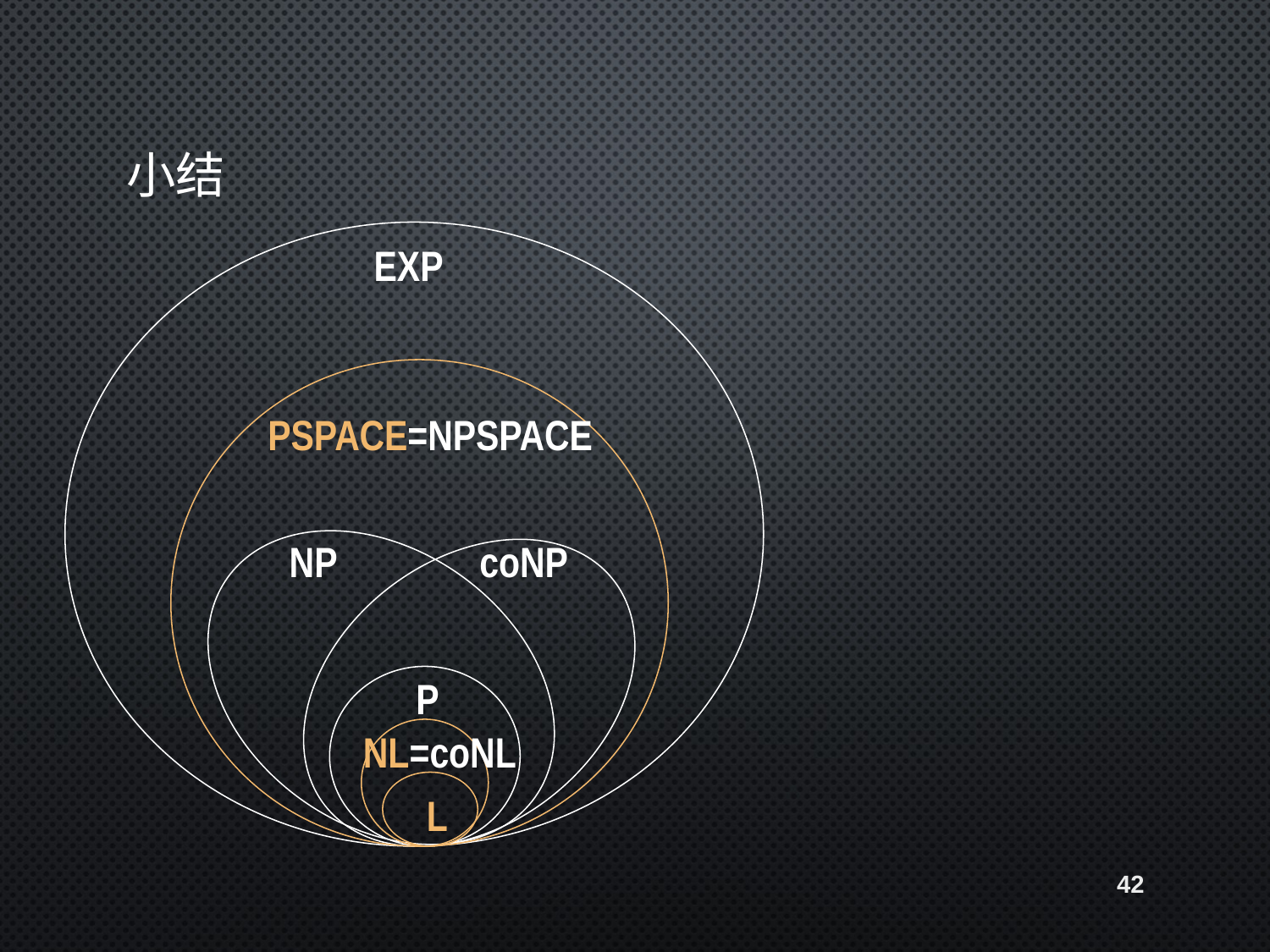

# 小结

EXP

PSPACE=NPSPACE
NP
coNP

P
NL=coNL

L

42